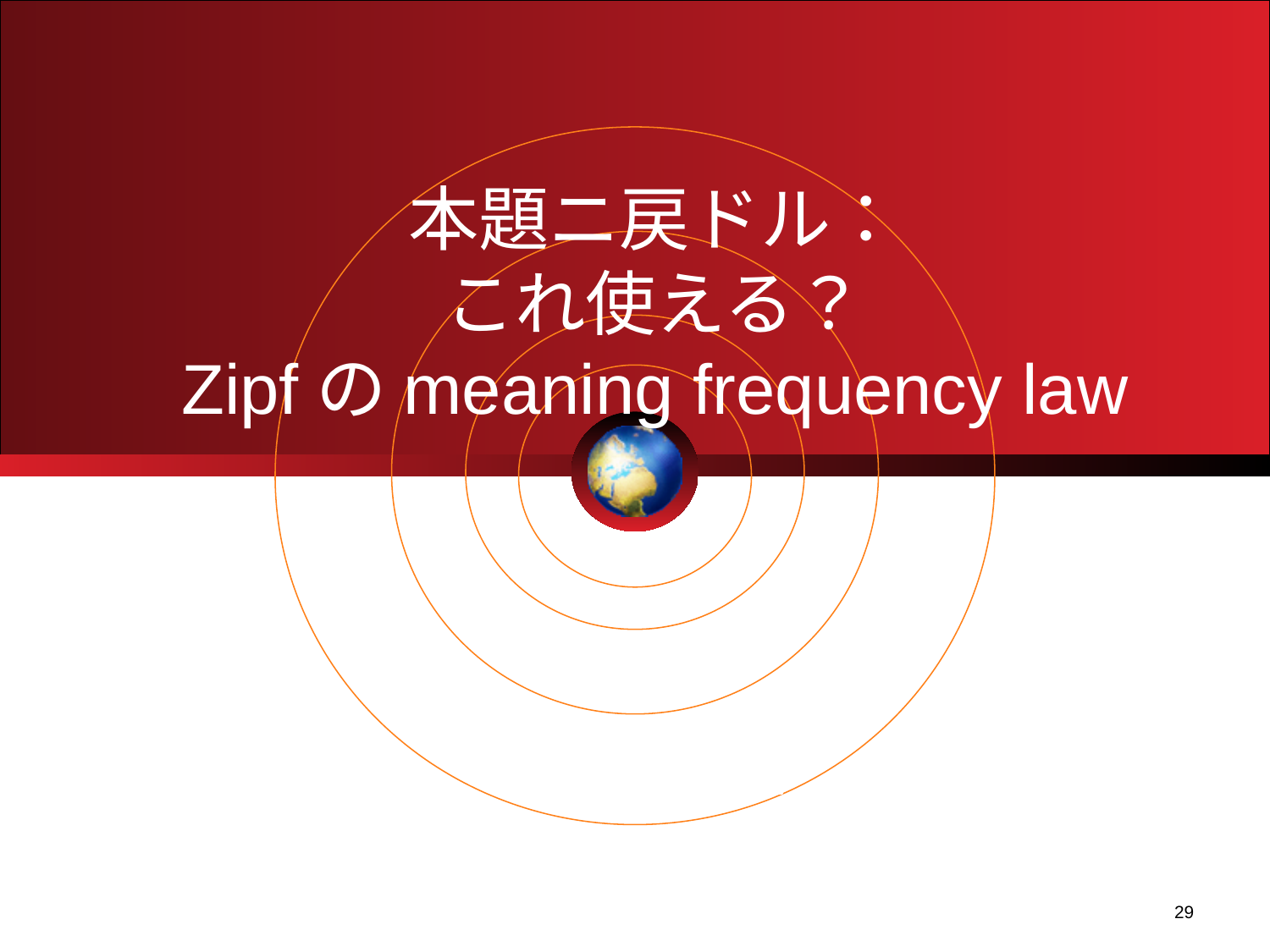

# 本題ニ戻ドル： これ使える？ Zipfのmeaning frequency law

29